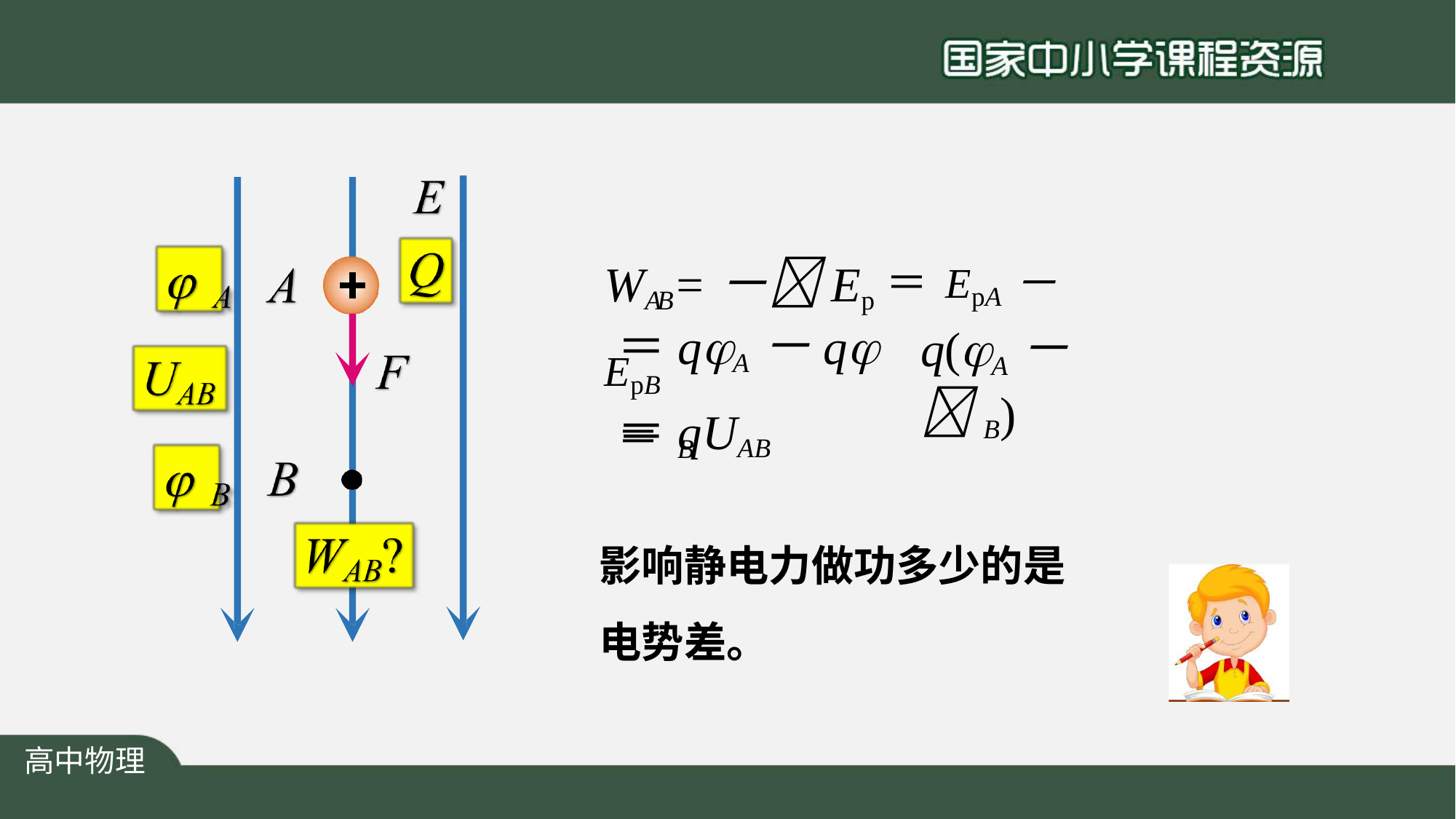

# WAB=－ΔEp＝EpA－EpB

＝qϕA－qϕ＝B

q(ϕA－ϕB)

＝qUAB
影响静电力做功多少的是 电势差。

高中物理